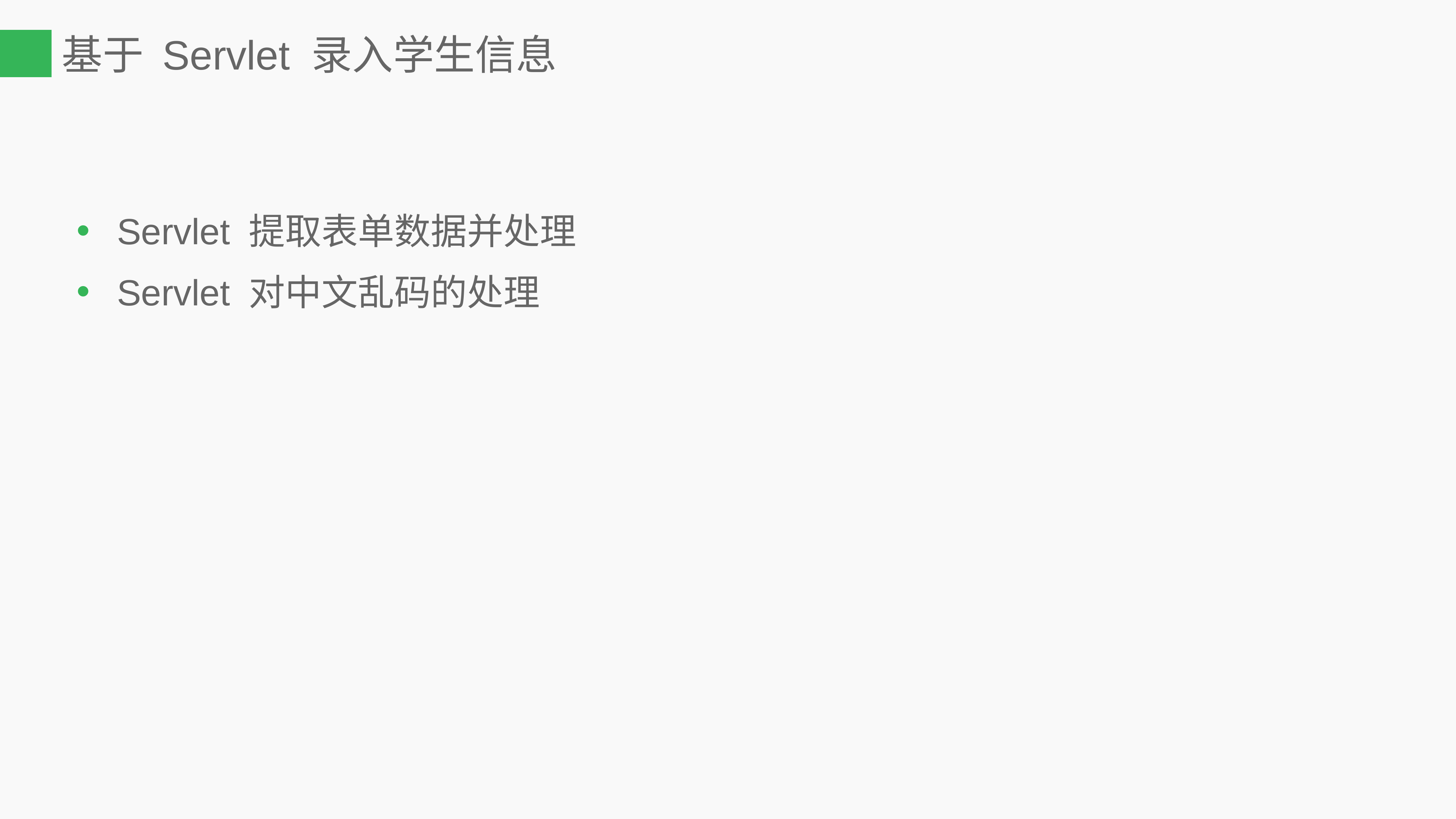

# 基于 Servlet 录入学生信息
 Servlet 提取表单数据并处理
 Servlet 对中文乱码的处理